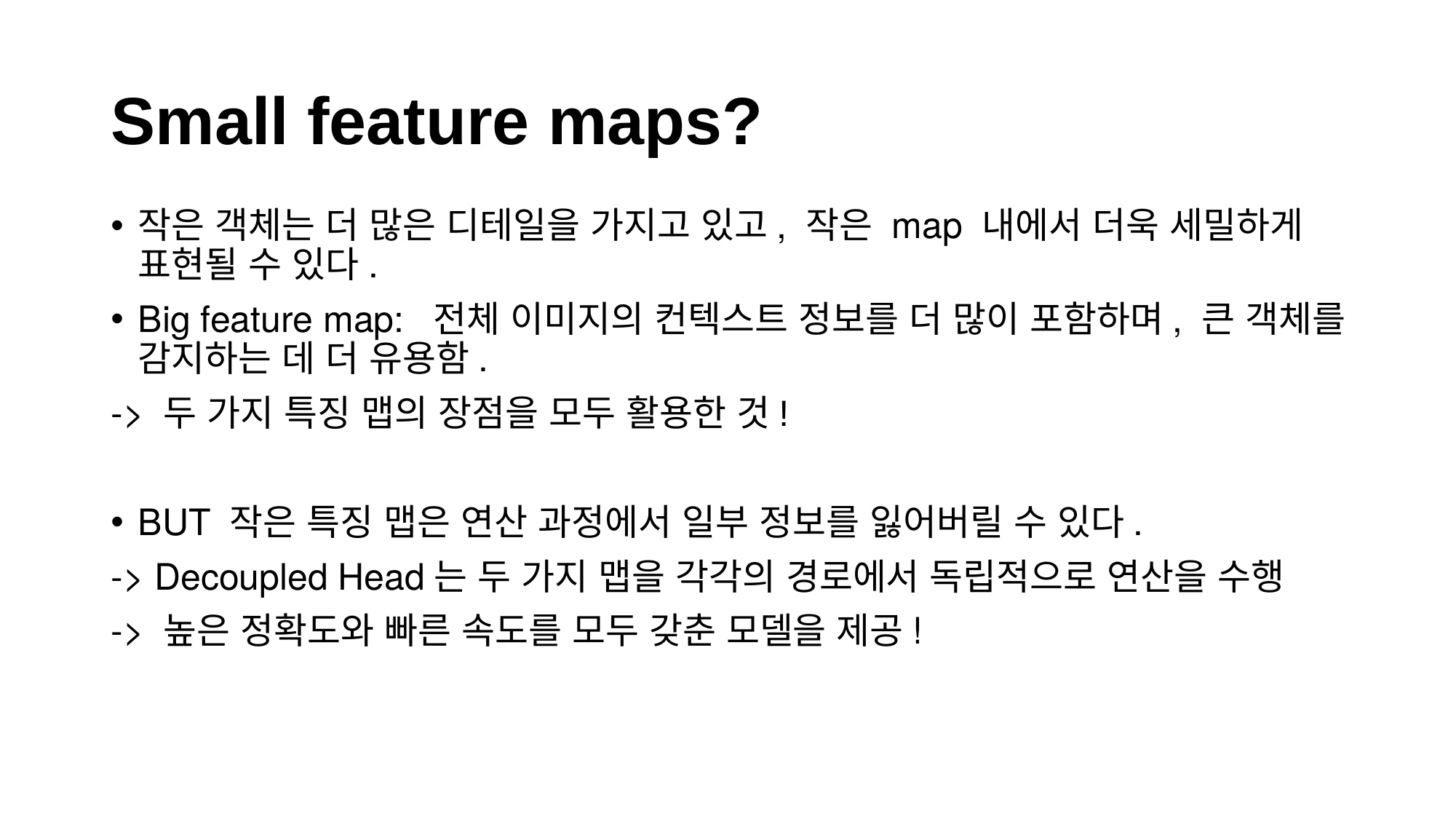

# Small feature maps?
작은 객체는 더 많은 디테일을 가지고 있고, 작은 map 내에서 더욱 세밀하게 표현될 수 있다.
Big feature map:  전체 이미지의 컨텍스트 정보를 더 많이 포함하며, 큰 객체를 감지하는 데 더 유용함.
-> 두 가지 특징 맵의 장점을 모두 활용한 것!

BUT 작은 특징 맵은 연산 과정에서 일부 정보를 잃어버릴 수 있다.
-> Decoupled Head는 두 가지 맵을 각각의 경로에서 독립적으로 연산을 수행
-> 높은 정확도와 빠른 속도를 모두 갖춘 모델을 제공!